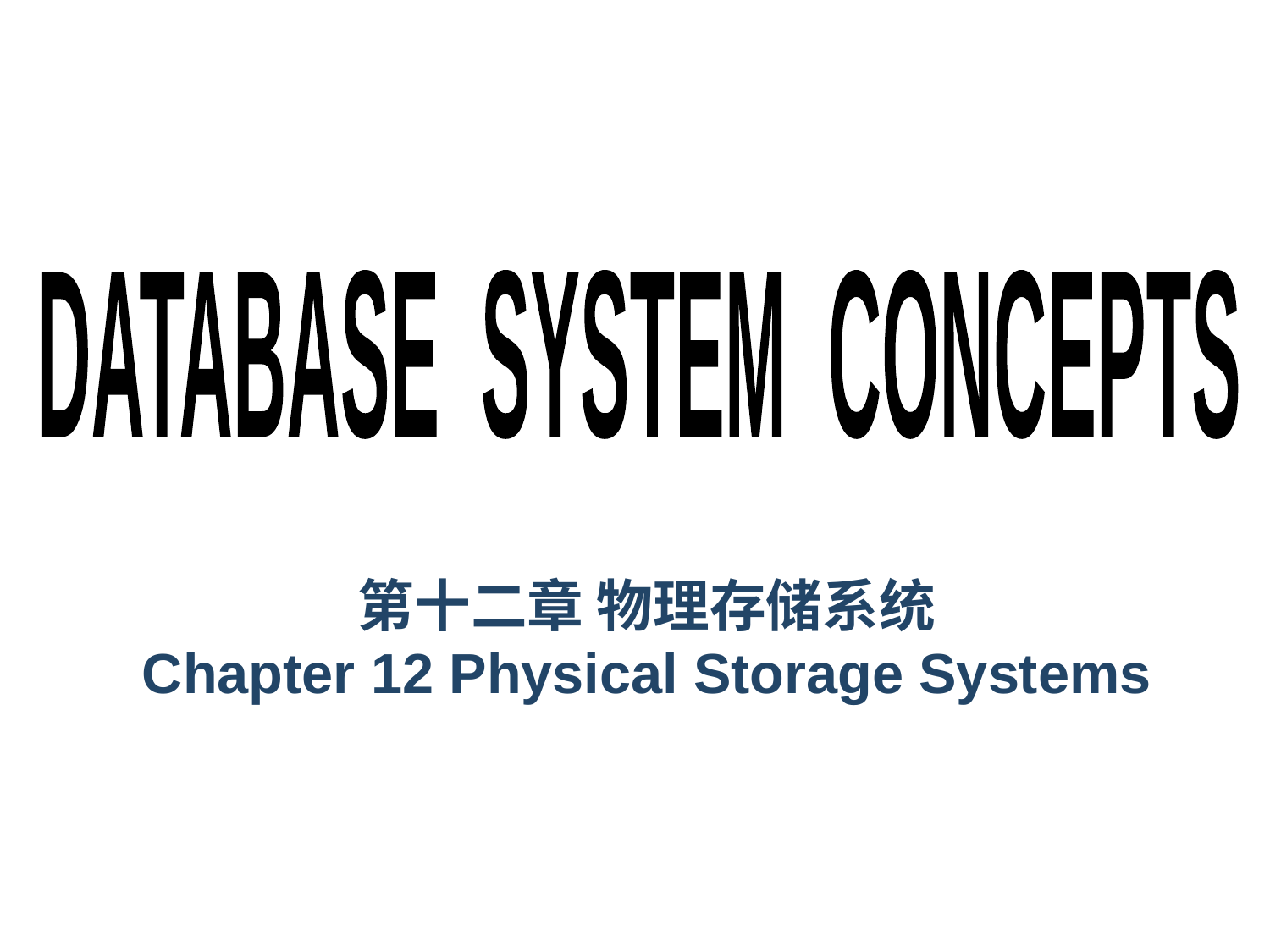

DATABASE  SYSTEM  CONCEPTS
第十二章 物理存储系统
Chapter 12 Physical Storage Systems